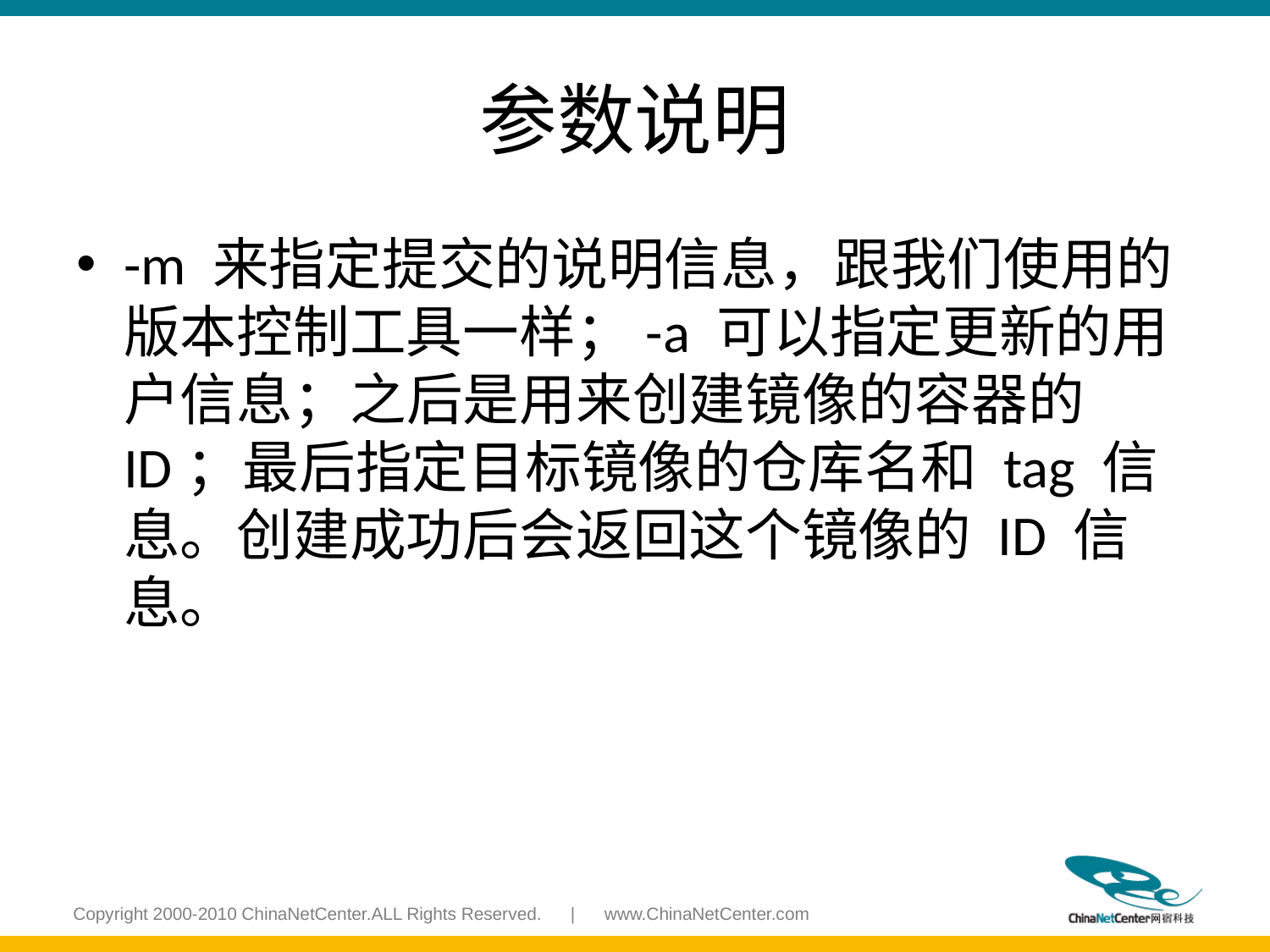

# 参数说明
-m 来指定提交的说明信息，跟我们使用的版本控制工具一样；-a 可以指定更新的用户信息；之后是用来创建镜像的容器的 ID；最后指定目标镜像的仓库名和 tag 信息。创建成功后会返回这个镜像的 ID 信息。